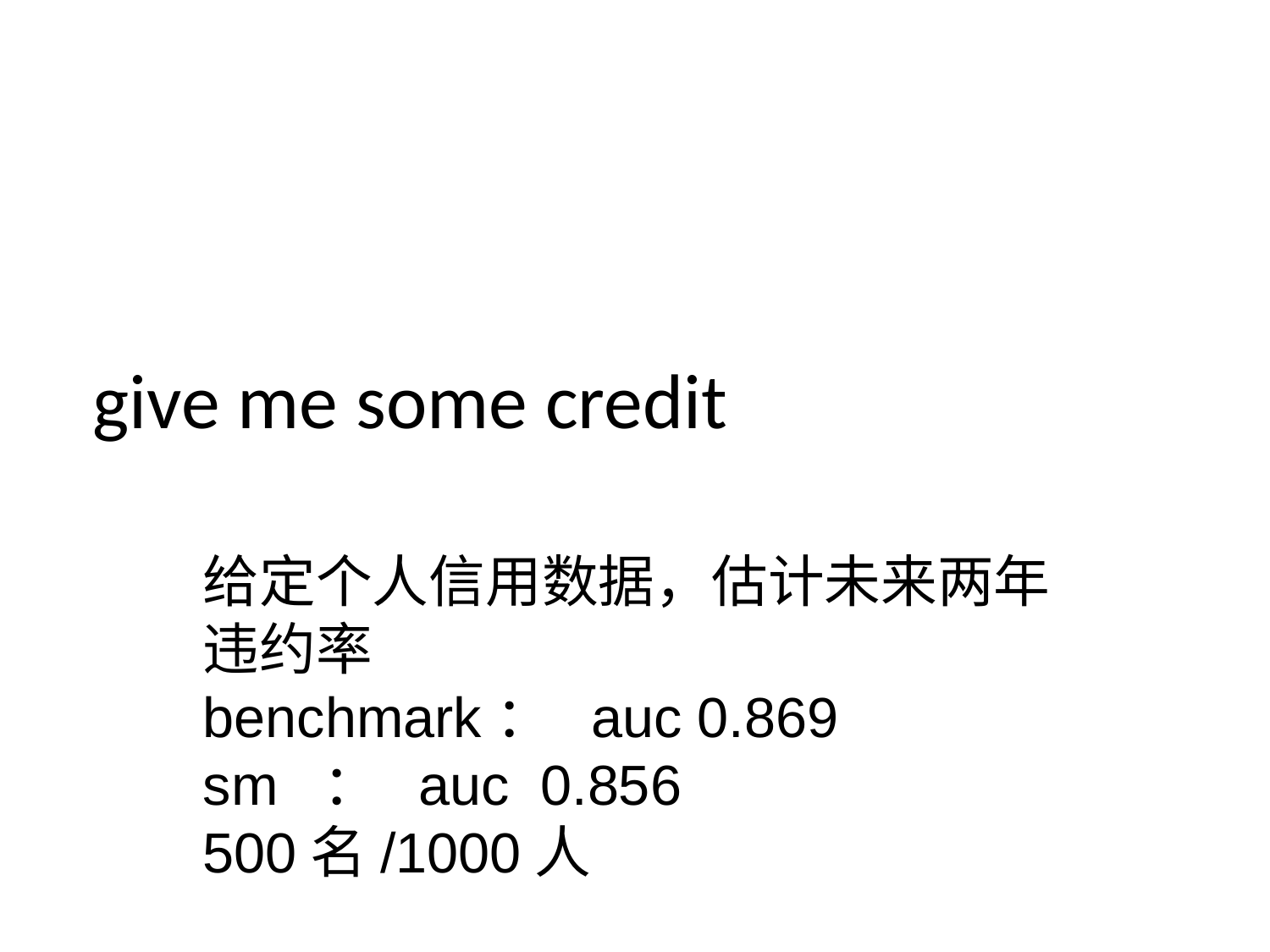

give me some credit
给定个人信用数据，估计未来两年违约率
benchmark：  auc 0.869
sm  ：  auc  0.856
500名/1000人